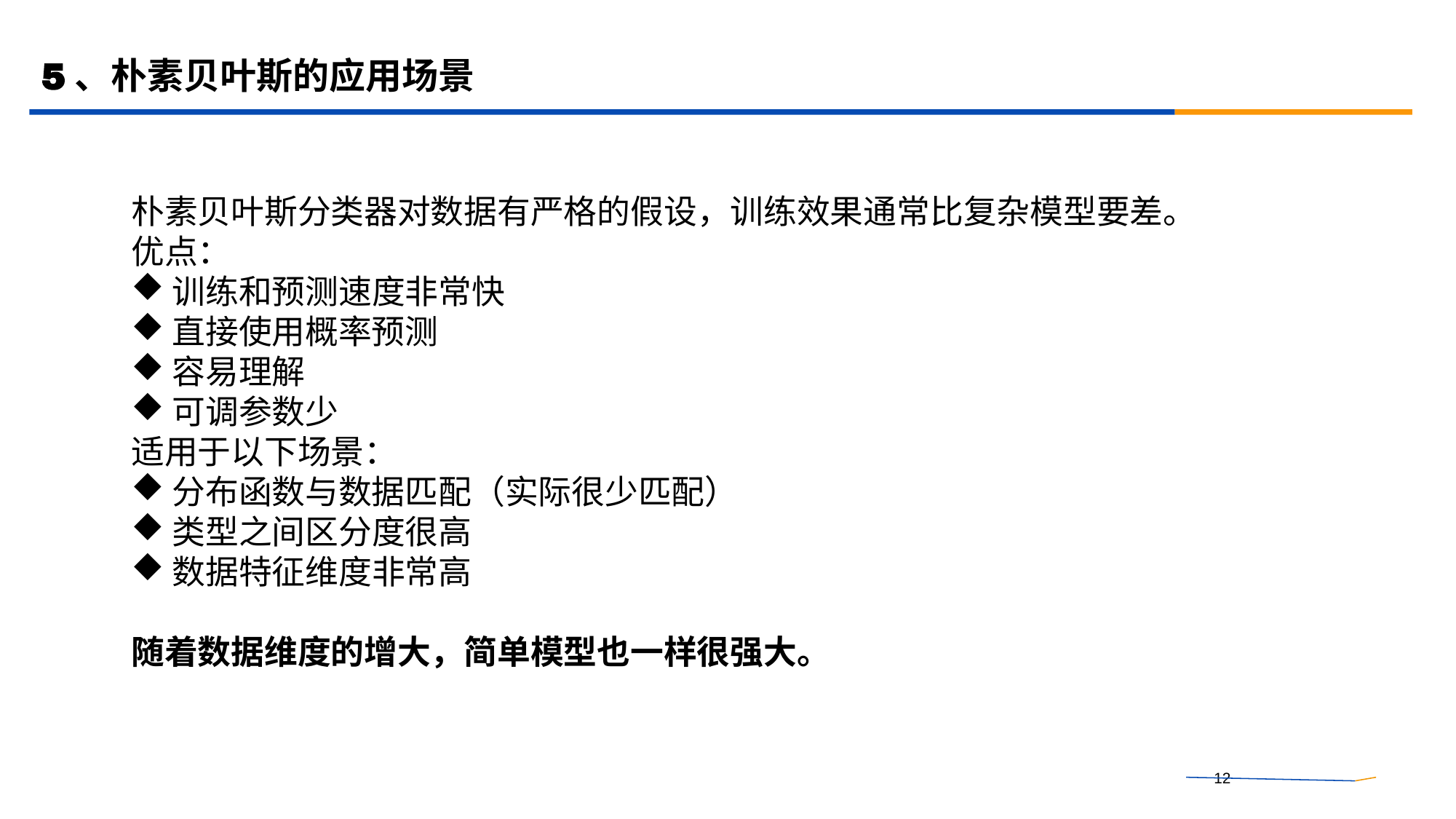

# 5、朴素贝叶斯的应用场景

朴素贝叶斯分类器对数据有严格的假设，训练效果通常比复杂模型要差。
优点：
训练和预测速度非常快
直接使用概率预测
容易理解
可调参数少
适用于以下场景：
分布函数与数据匹配（实际很少匹配）
类型之间区分度很高
数据特征维度非常高

随着数据维度的增大，简单模型也一样很强大。